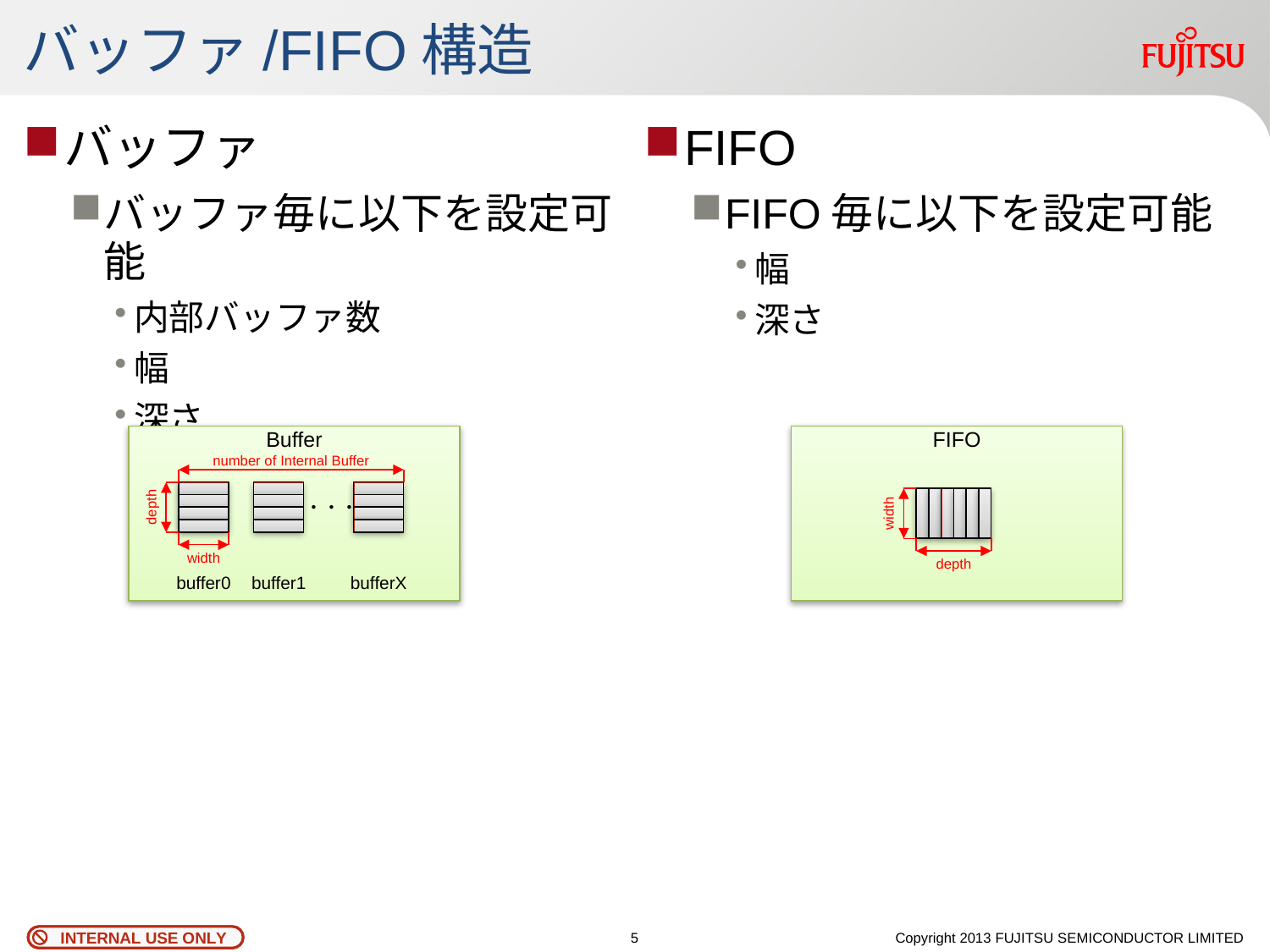

# バッファ/FIFO構造
バッファ
バッファ毎に以下を設定可能
内部バッファ数
幅
深さ
FIFO
FIFO毎に以下を設定可能
幅
深さ
Buffer
FIFO
number of Internal Buffer

depth
width

・・・

width
depth
buffer0
buffer1
bufferX
5
Copyright 2013 FUJITSU SEMICONDUCTOR LIMITED